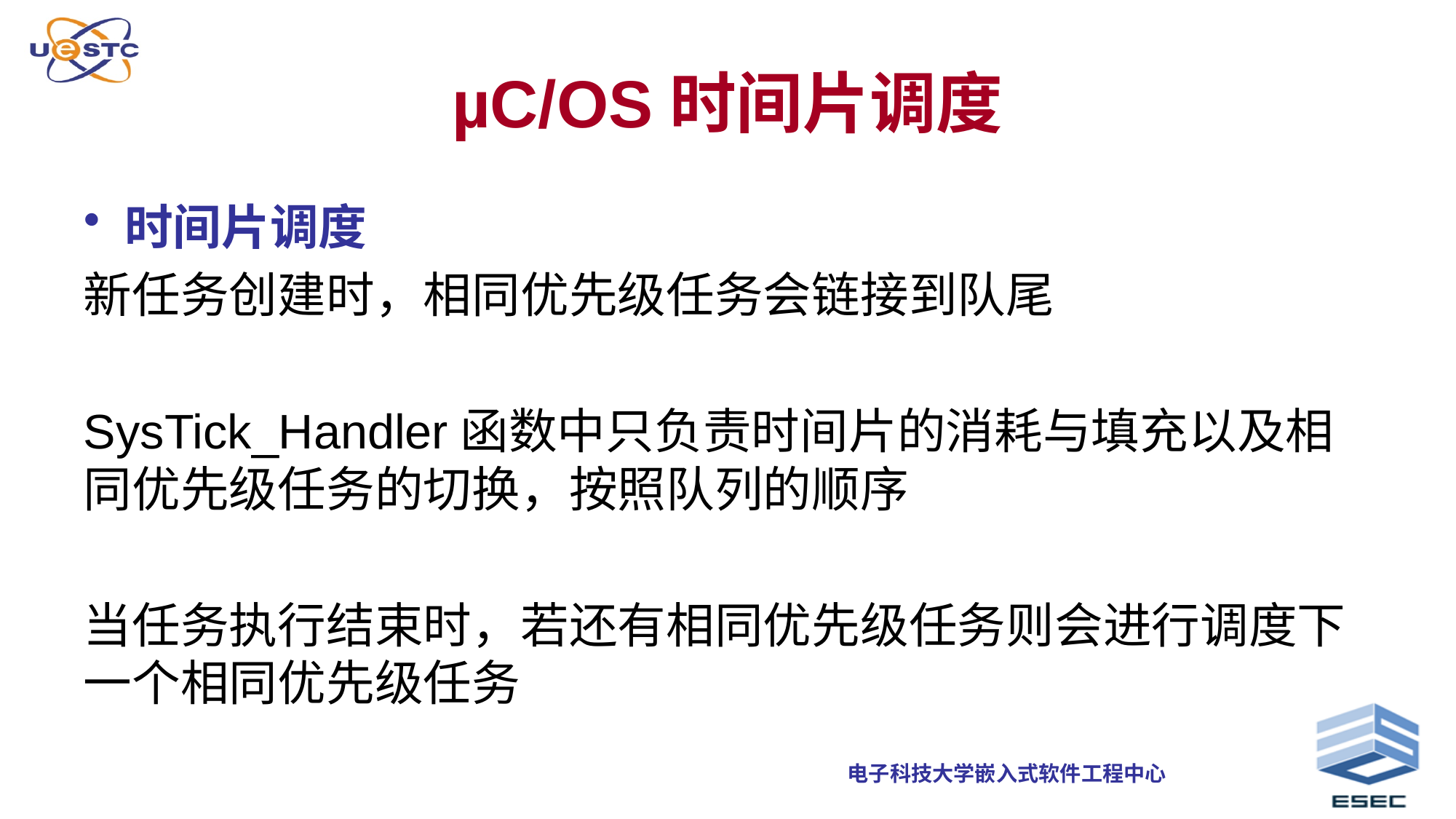

# µC/OS时间片调度
时间片调度
新任务创建时，相同优先级任务会链接到队尾

SysTick_Handler函数中只负责时间片的消耗与填充以及相同优先级任务的切换，按照队列的顺序

当任务执行结束时，若还有相同优先级任务则会进行调度下一个相同优先级任务